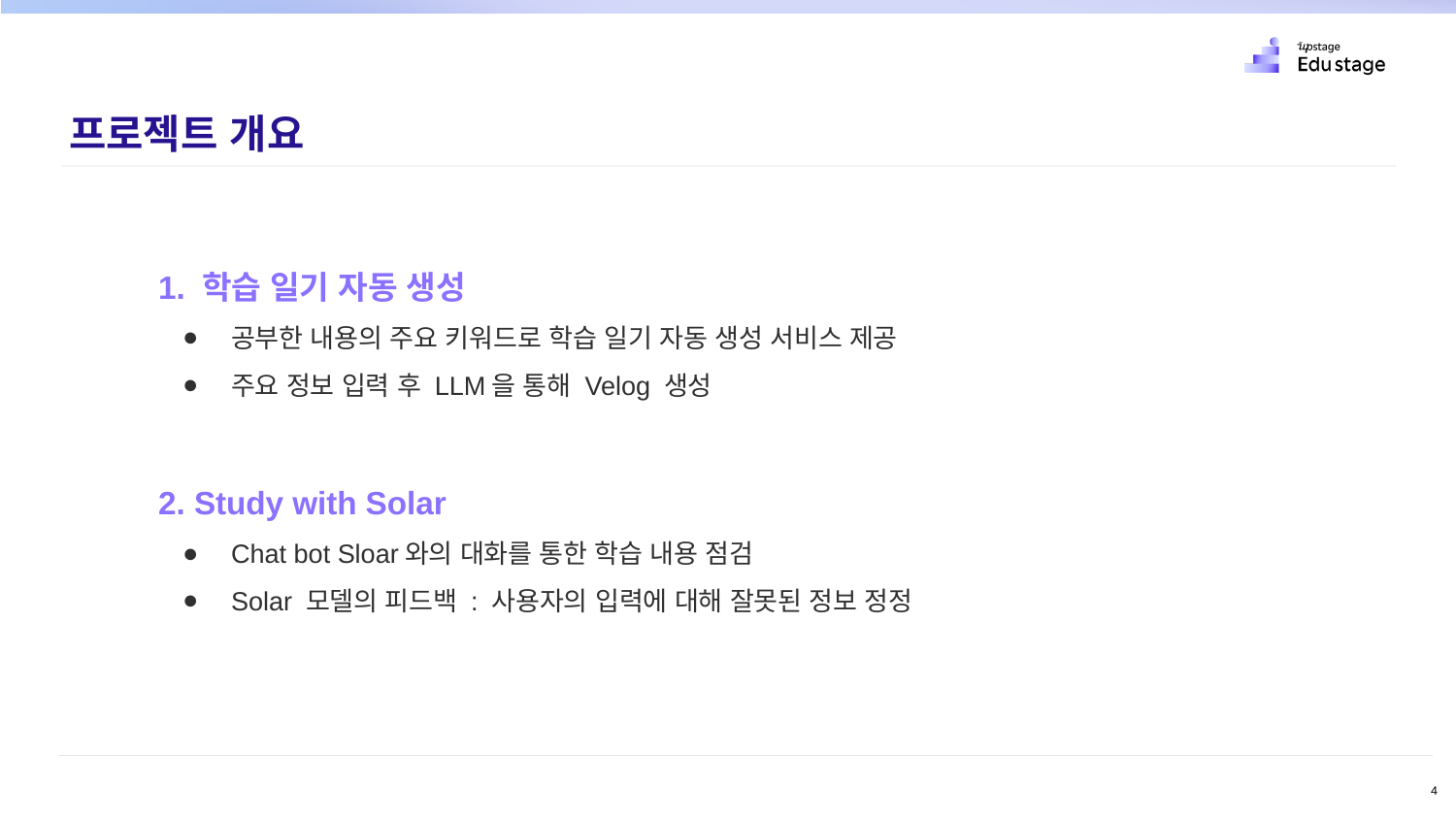

프로젝트 개요
1. 학습 일기 자동 생성
공부한 내용의 주요 키워드로 학습 일기 자동 생성 서비스 제공
주요 정보 입력 후 LLM을 통해 Velog 생성
2. Study with Solar
Chat bot Sloar와의 대화를 통한 학습 내용 점검
Solar 모델의 피드백 : 사용자의 입력에 대해 잘못된 정보 정정